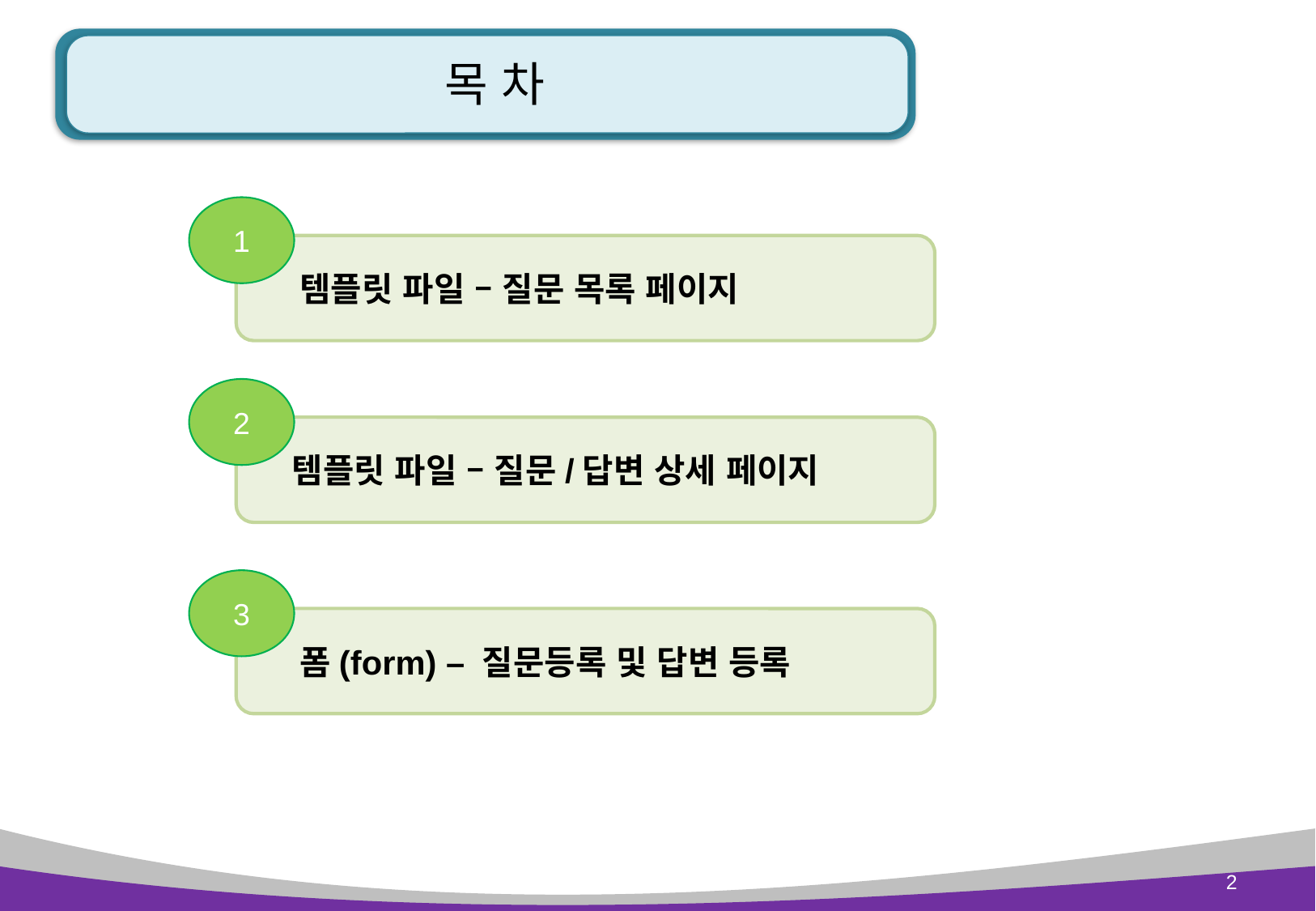

# 목 차
1
     템플릿 파일 – 질문 목록 페이지
2
    템플릿 파일 – 질문/답변 상세 페이지
3
     폼(form) – 질문등록 및 답변 등록
2